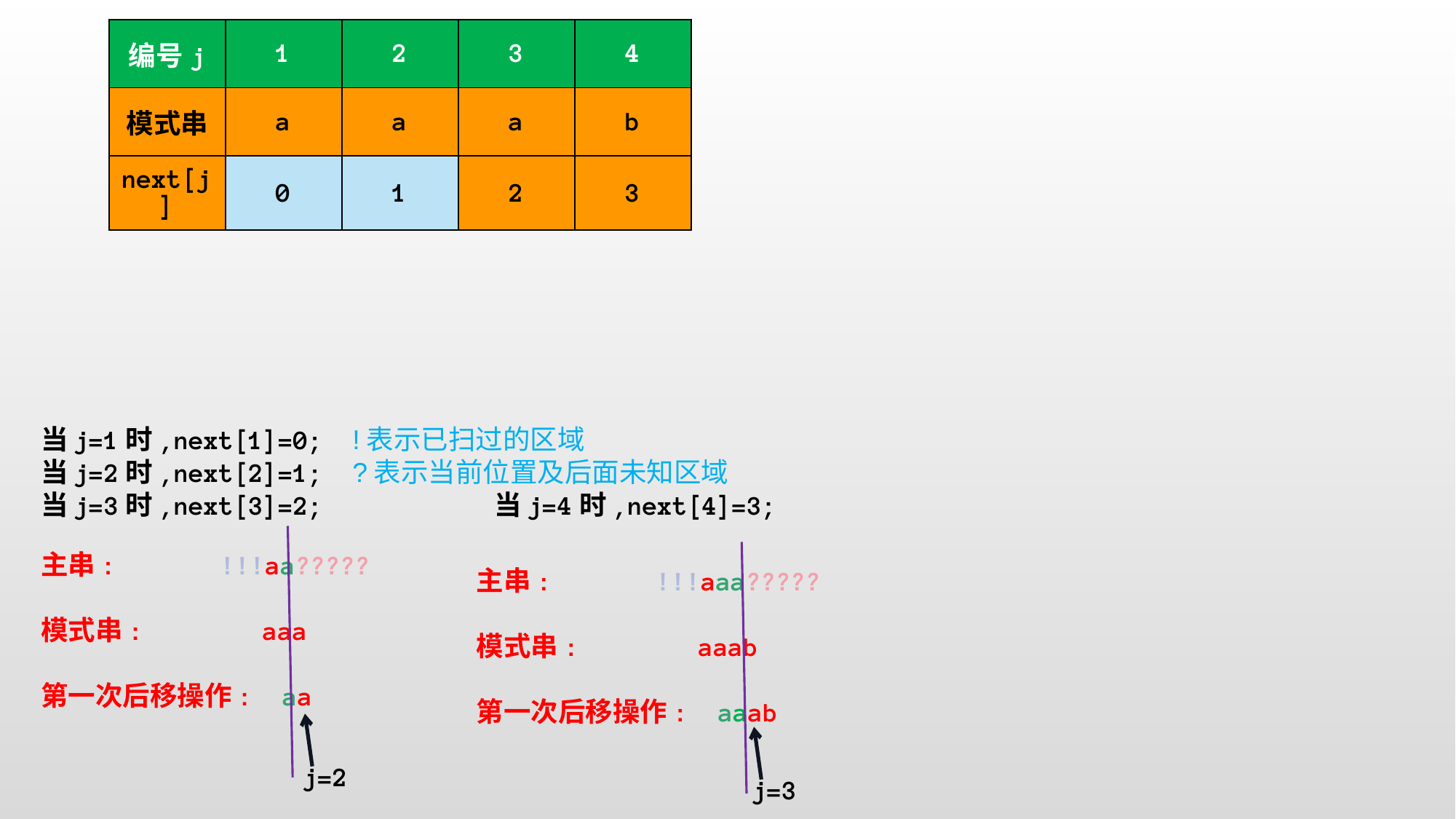

| 编号j | 1 | 2 | 3 | 4 |
| --- | --- | --- | --- | --- |
| 模式串 | a | a | a | b |
| next[j] | 0 | 1 | 2 | 3 |
当j=1时,next[1]=0;
当j=2时,next[2]=1;
当j=3时,next[3]=2;           当j=4时,next[4]=3;
!表示已扫过的区域
?表示当前位置及后面未知区域
主串:       !!!aa?????

模式串:        aaa

第一次后移操作:  aa
j=2
主串:       !!!aaa?????

模式串:        aaab

第一次后移操作:  aaab
j=3